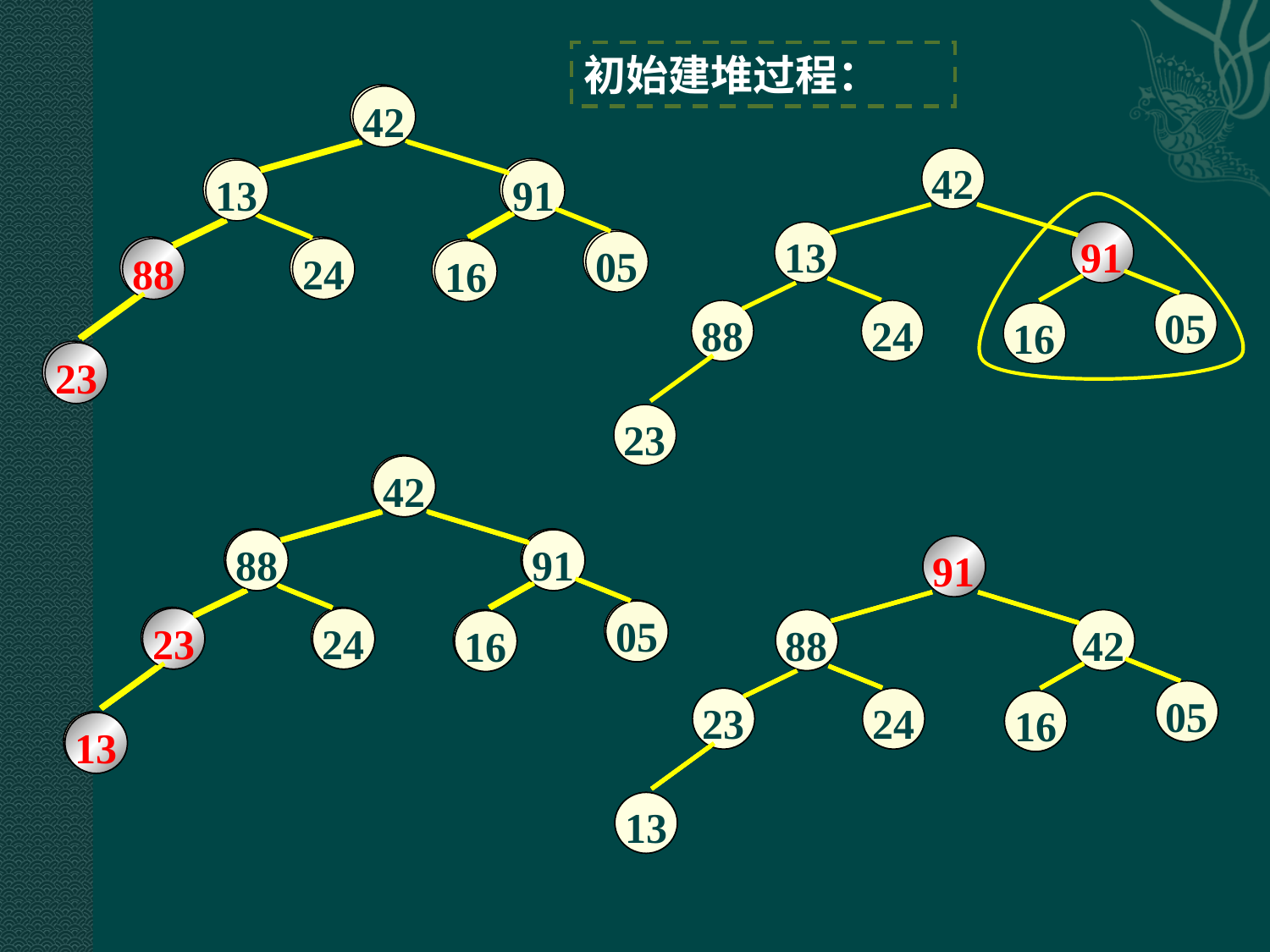

初始建堆过程：
42

13
91

05
23
24
16

88
42

13
91

05
88
24
16

23
42

13
91

05
88
24
16

23

42

13
91

05
88
24
16

23
42

88
91

05
13
24
16

23
42

88
91

05
13
24
16

23
42

88
91

05
23
24
16

13
42

88
91

05
23
24
16

13
91

88
42

05
23
24
16

13
91

88
42

05
23
24
16

13